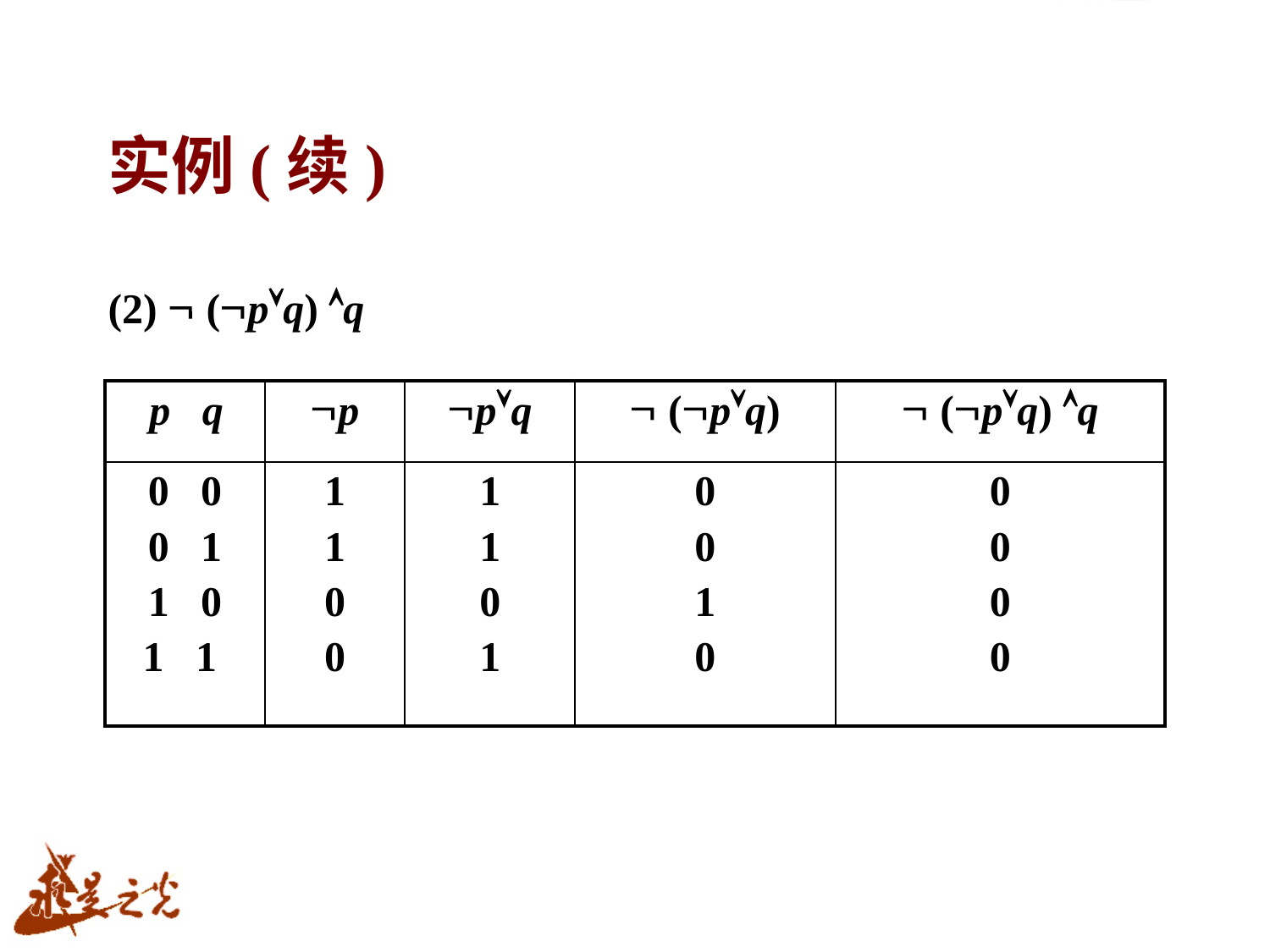

# 实例(续)
(2) ¬ (¬p∨q) ∧q
| p q | ¬p | ¬p∨q | ¬ (¬p∨q) | ¬ (¬p∨q) ∧q |
| --- | --- | --- | --- | --- |
| 0 0 0 1 1 0 1 1 | 1 1 0 0 | 1 1 0 1 | 0 0 1 0 | 0 0 0 0 |
21